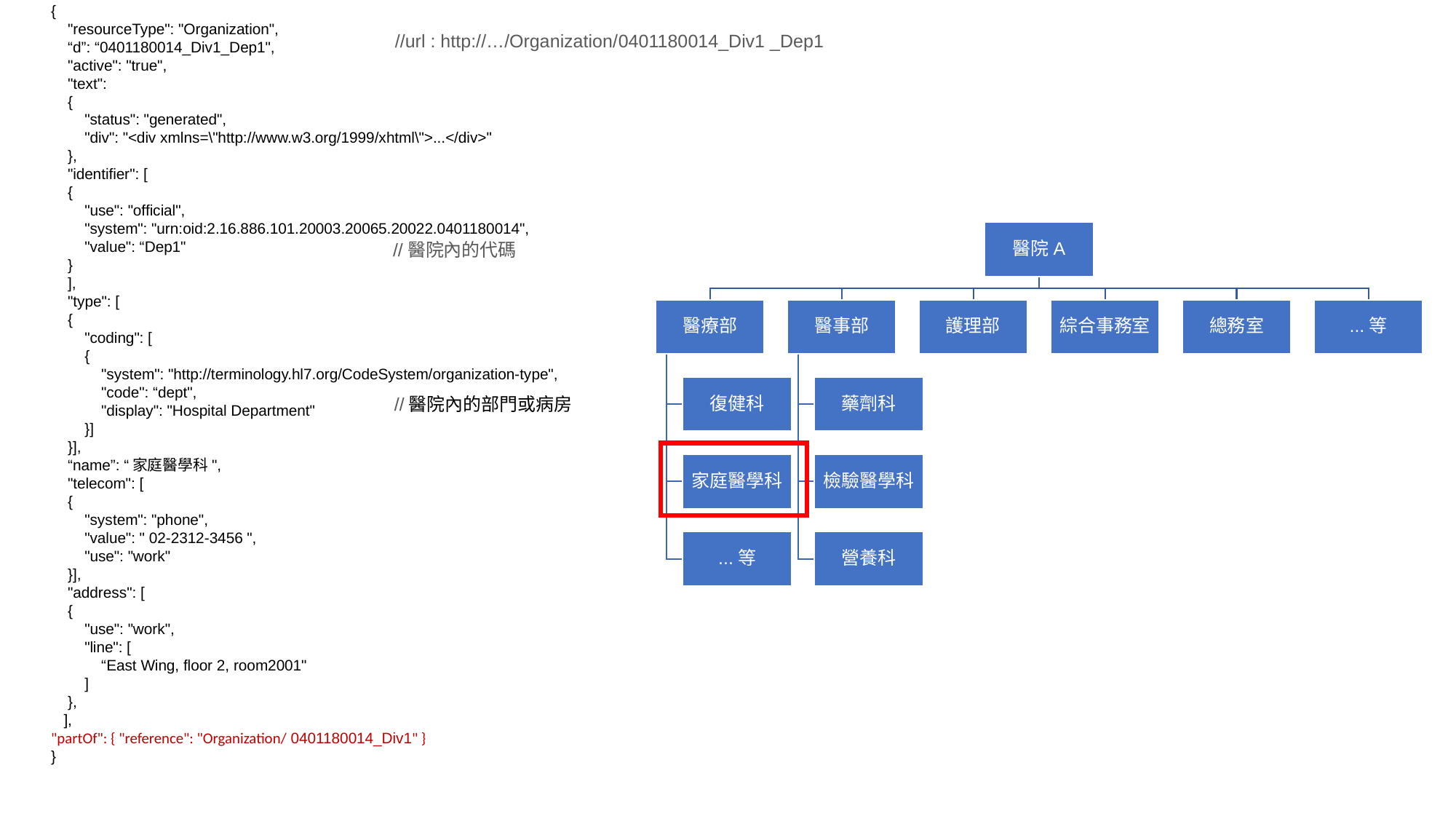

{
    "resourceType": "Organization",
    “d”: “0401180014_Div1_Dep1",
    "active": "true",
    "text":
    {
        "status": "generated",
        "div": "<div xmlns=\"http://www.w3.org/1999/xhtml\">...</div>"
    },
    "identifier": [
    {
        "use": "official",
        "system": "urn:oid:2.16.886.101.20003.20065.20022.0401180014",
        "value": “Dep1"
    }
    ],
    "type": [
    {
        "coding": [
        {
            "system": "http://terminology.hl7.org/CodeSystem/organization-type",
            "code": “dept",
            "display": "Hospital Department"
        }]
    }],
    “name”: “家庭醫學科",
    "telecom": [
    {
        "system": "phone",
        "value": " 02-2312-3456 ",
        "use": "work"
    }],
    "address": [
    {
        "use": "work",
        "line": [
            “East Wing, floor 2, room2001"
        ]
    },
   ],
"partOf": { "reference": "Organization/ 0401180014_Div1" }
}
//url : http://…/Organization/0401180014_Div1 _Dep1
醫院A
醫療部
復健科
家庭醫學科
...等
醫事部
藥劑科
檢驗醫學科
營養科
護理部
綜合事務室
總務室
...等
//醫院內的代碼
//醫院內的部門或病房